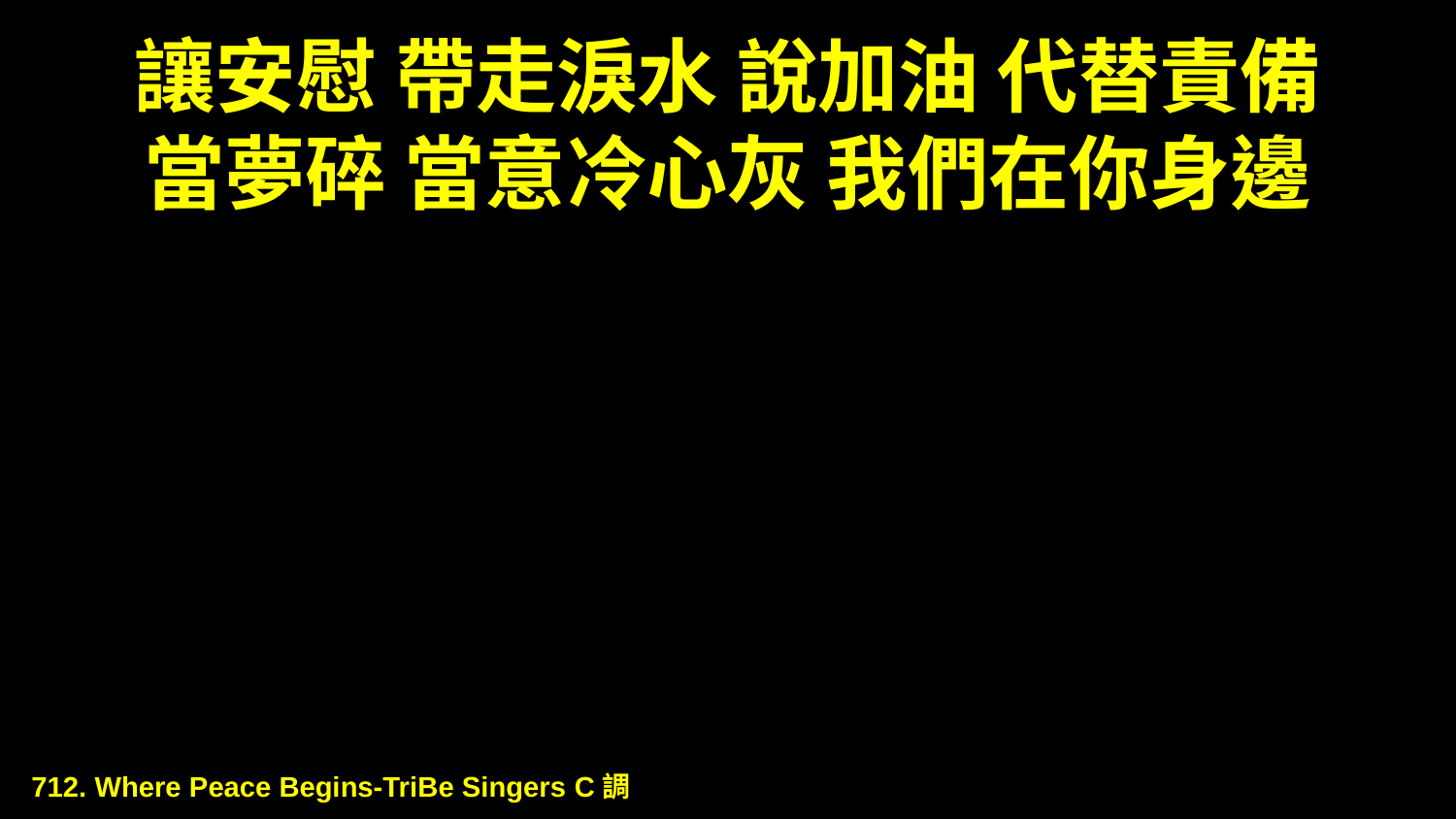

# 讓安慰 帶走淚水 說加油 代替責備 當夢碎 當意冷心灰 我們在你身邊
712. Where Peace Begins-TriBe Singers C調